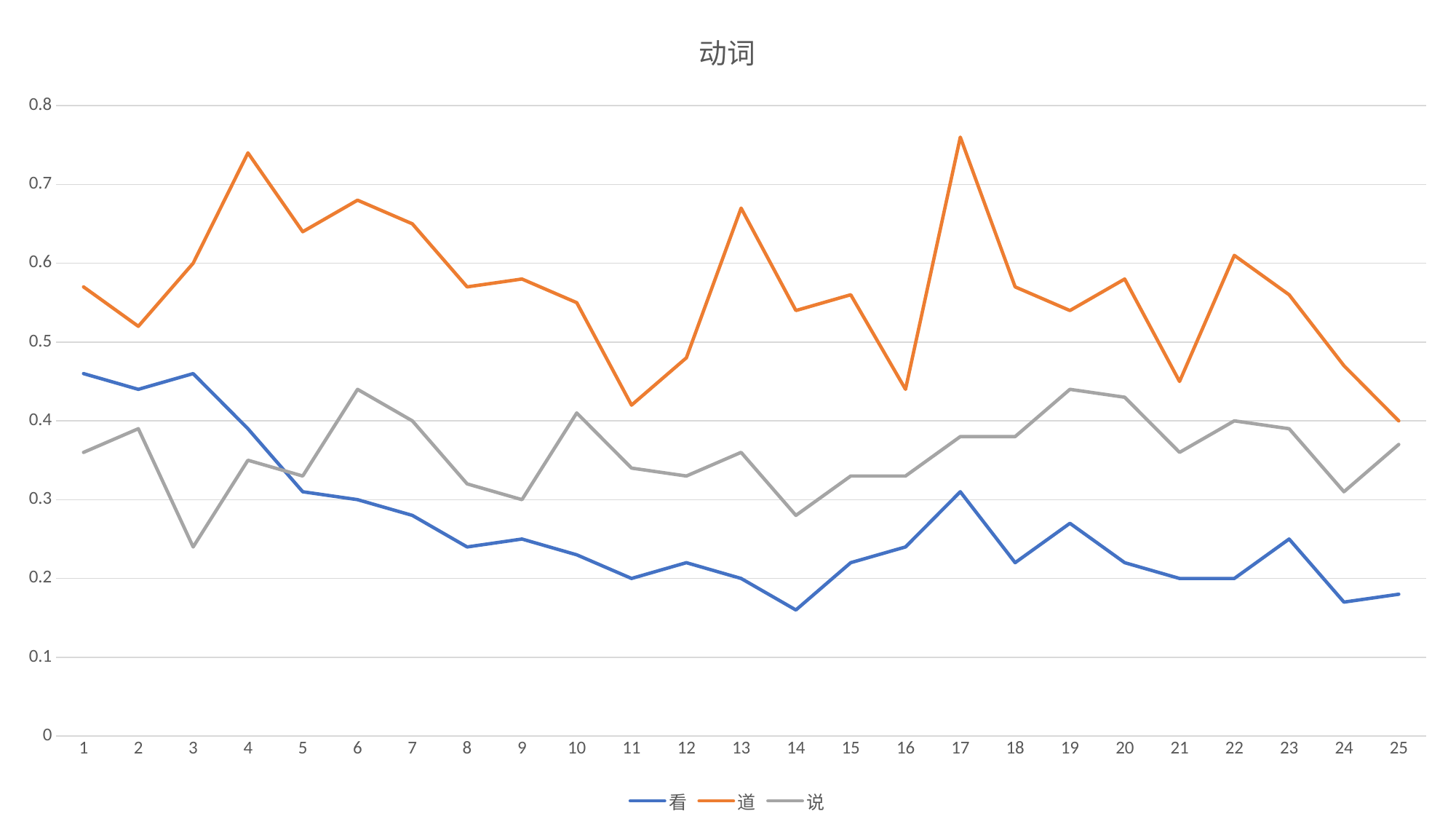

### Chart: 动词

| Category | 看 | 道 | 说 |
|---|---|---|---|
| 1 | 0.46 | 0.57 | 0.36 |
| 2 | 0.44 | 0.52 | 0.39 |
| 3 | 0.46 | 0.6 | 0.24 |
| 4 | 0.39 | 0.74 | 0.35 |
| 5 | 0.31 | 0.64 | 0.33 |
| 6 | 0.3 | 0.68 | 0.44 |
| 7 | 0.28 | 0.65 | 0.4 |
| 8 | 0.24 | 0.57 | 0.32 |
| 9 | 0.25 | 0.58 | 0.3 |
| 10 | 0.23 | 0.55 | 0.41 |
| 11 | 0.2 | 0.42 | 0.34 |
| 12 | 0.22 | 0.48 | 0.33 |
| 13 | 0.2 | 0.67 | 0.36 |
| 14 | 0.16 | 0.54 | 0.28 |
| 15 | 0.22 | 0.56 | 0.33 |
| 16 | 0.24 | 0.44 | 0.33 |
| 17 | 0.31 | 0.76 | 0.38 |
| 18 | 0.22 | 0.57 | 0.38 |
| 19 | 0.27 | 0.54 | 0.44 |
| 20 | 0.22 | 0.58 | 0.43 |
| 21 | 0.2 | 0.45 | 0.36 |
| 22 | 0.2 | 0.61 | 0.4 |
| 23 | 0.25 | 0.56 | 0.39 |
| 24 | 0.17 | 0.47 | 0.31 |
| 25 | 0.18 | 0.4 | 0.37 |